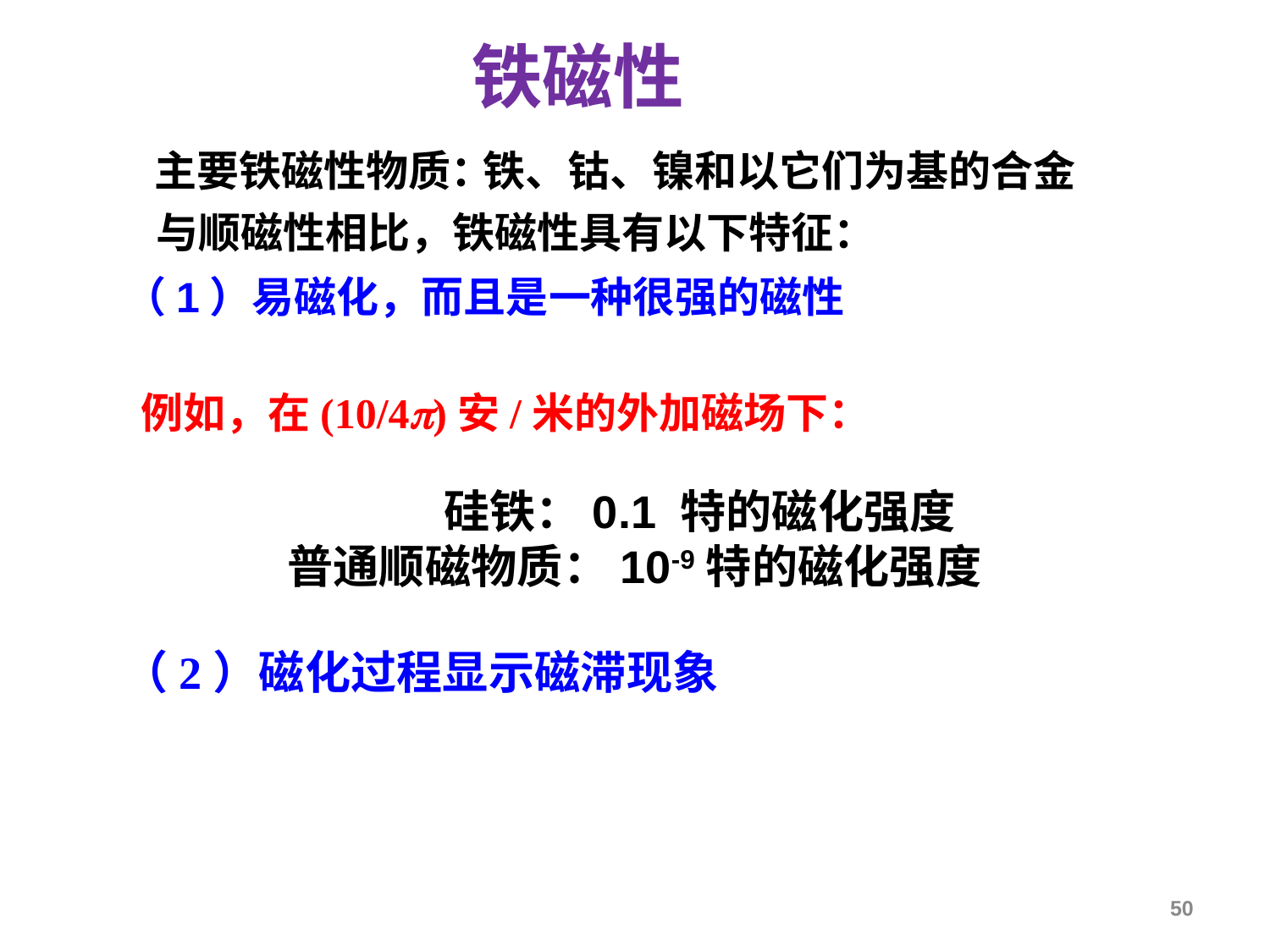

铁磁性
主要铁磁性物质：
铁、钴、镍和以它们为基的合金
与顺磁性相比，铁磁性具有以下特征：
（1）易磁化，而且是一种很强的磁性
例如，在(10/4π)安/米的外加磁场下：
              硅铁：0.1 特的磁化强度
普通顺磁物质：10-9特的磁化强度
（2）磁化过程显示磁滞现象
50